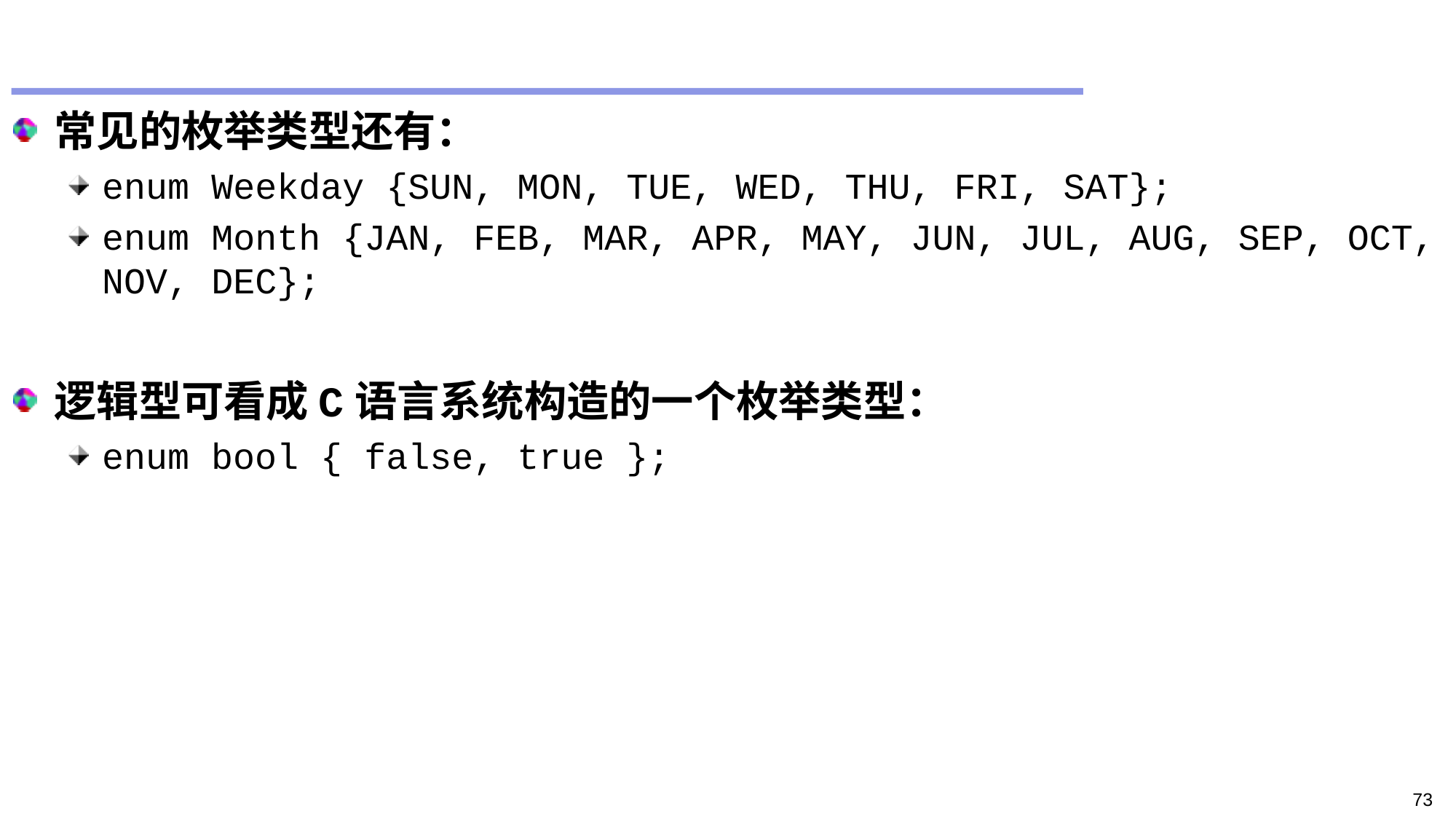

#
常见的枚举类型还有：
enum Weekday {SUN, MON, TUE, WED, THU, FRI, SAT};
enum Month {JAN, FEB, MAR, APR, MAY, JUN, JUL, AUG, SEP, OCT, NOV, DEC};

逻辑型可看成C语言系统构造的一个枚举类型：
enum bool { false, true };

73